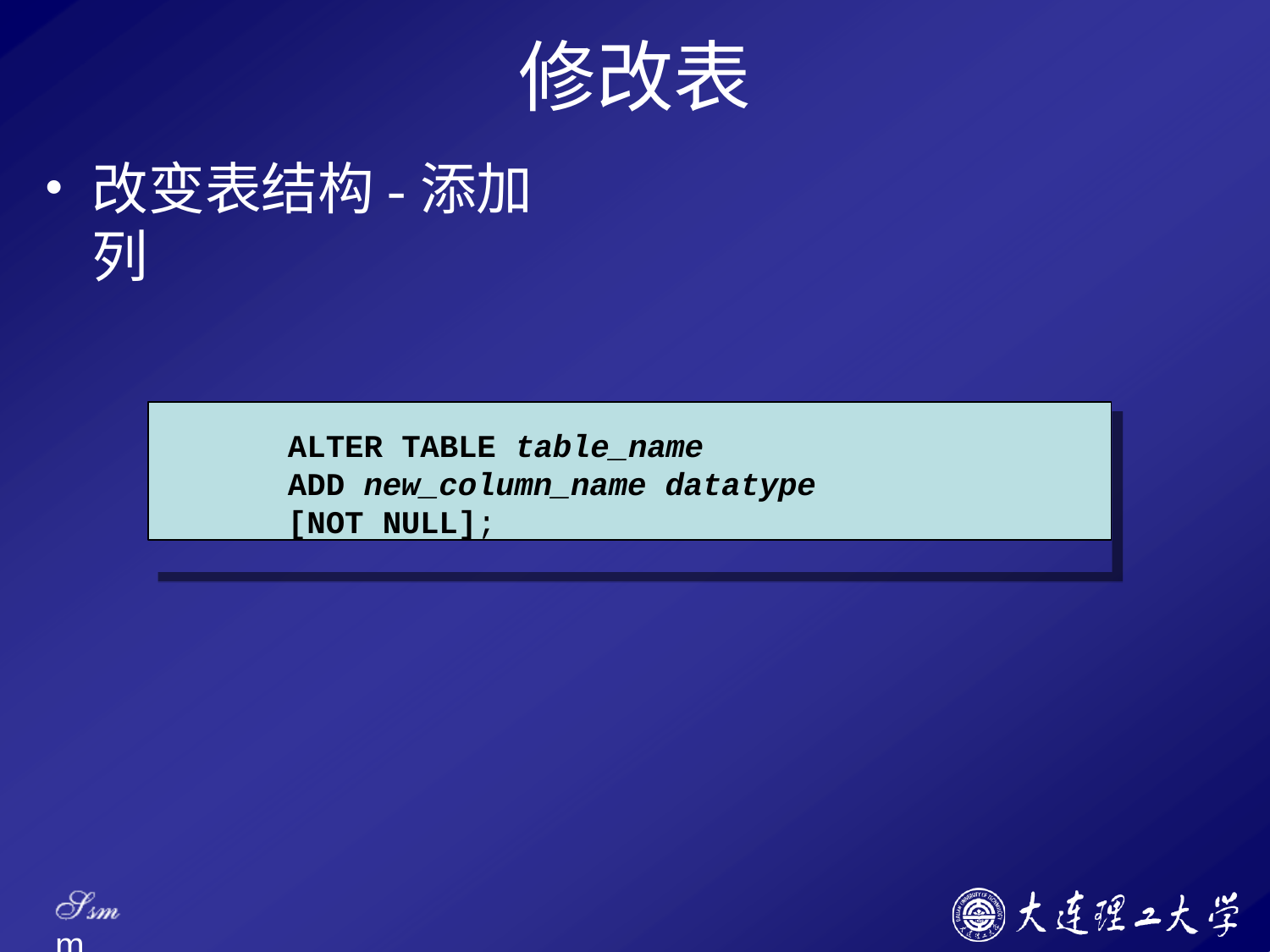

# 修改表
改变表结构-添加列
ALTER TABLE table_name
ADD new_column_name datatype
[NOT NULL];

Ssm